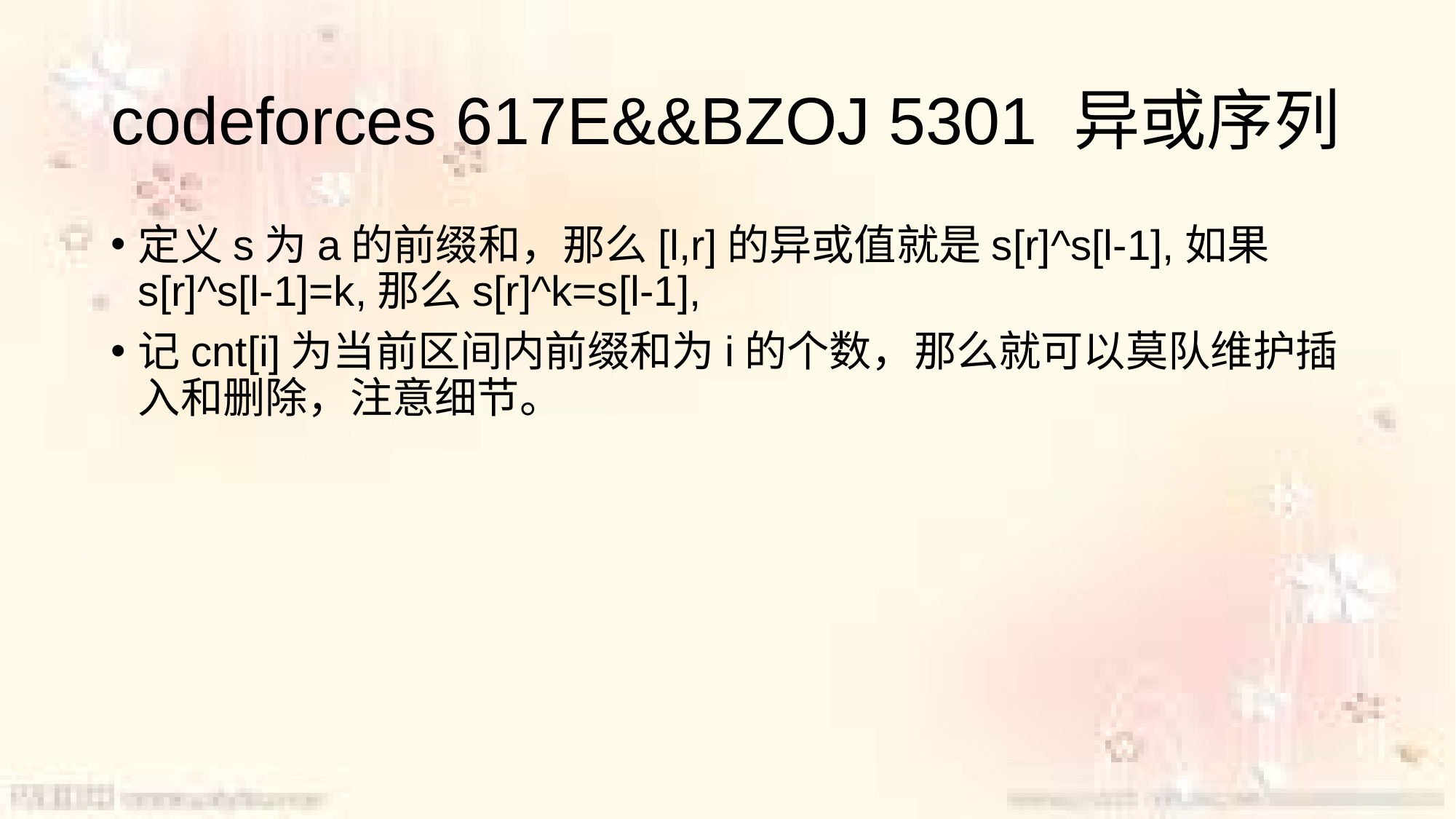

# codeforces 617E&&BZOJ 5301 异或序列
定义s为a的前缀和，那么[l,r]的异或值就是s[r]^s[l-1],如果s[r]^s[l-1]=k,那么s[r]^k=s[l-1],
记cnt[i]为当前区间内前缀和为i的个数，那么就可以莫队维护插入和删除，注意细节。